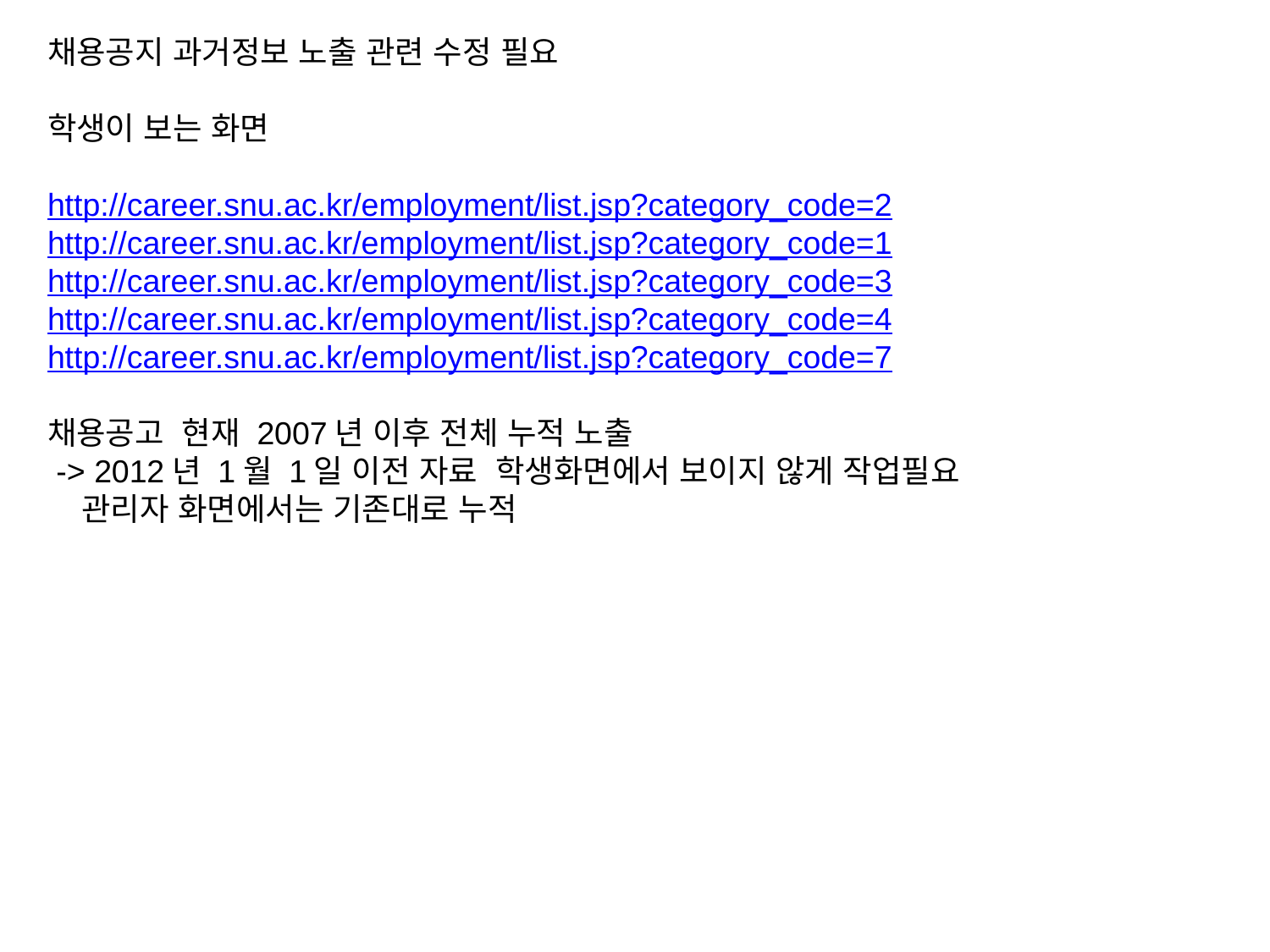

채용공지 과거정보 노출 관련 수정 필요

학생이 보는 화면

http://career.snu.ac.kr/employment/list.jsp?category_code=2
http://career.snu.ac.kr/employment/list.jsp?category_code=1
http://career.snu.ac.kr/employment/list.jsp?category_code=3
http://career.snu.ac.kr/employment/list.jsp?category_code=4
http://career.snu.ac.kr/employment/list.jsp?category_code=7

채용공고  현재 2007년 이후 전체 누적 노출
 -> 2012년 1월 1일 이전 자료  학생화면에서 보이지 않게 작업필요
   관리자 화면에서는 기존대로 누적

#